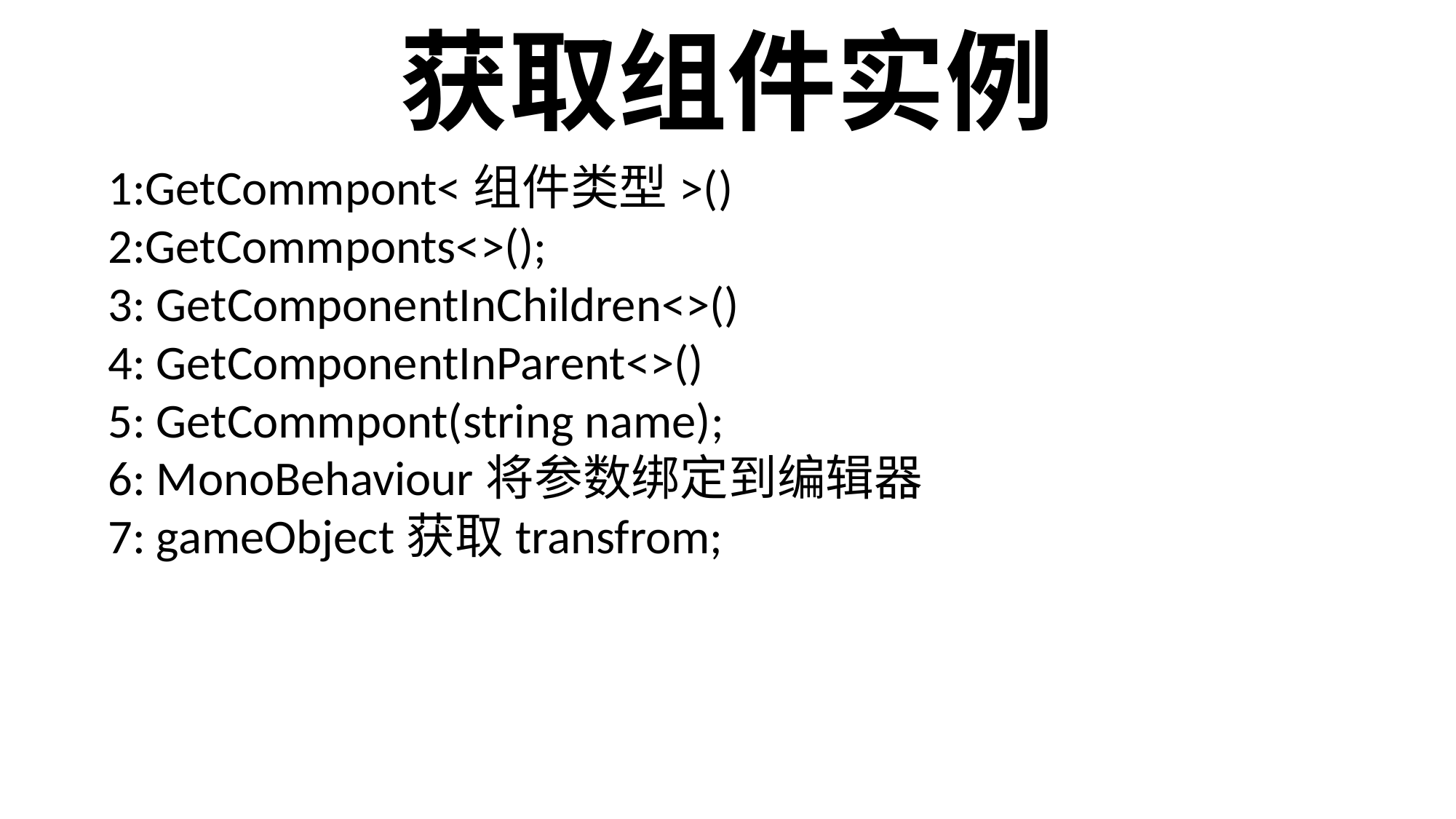

获取组件实例
1:GetCommpont<组件类型>()
2:GetCommponts<>();
3: GetComponentInChildren<>()
4: GetComponentInParent<>()
5: GetCommpont(string name);
6: MonoBehaviour将参数绑定到编辑器
7: gameObject获取transfrom;
4